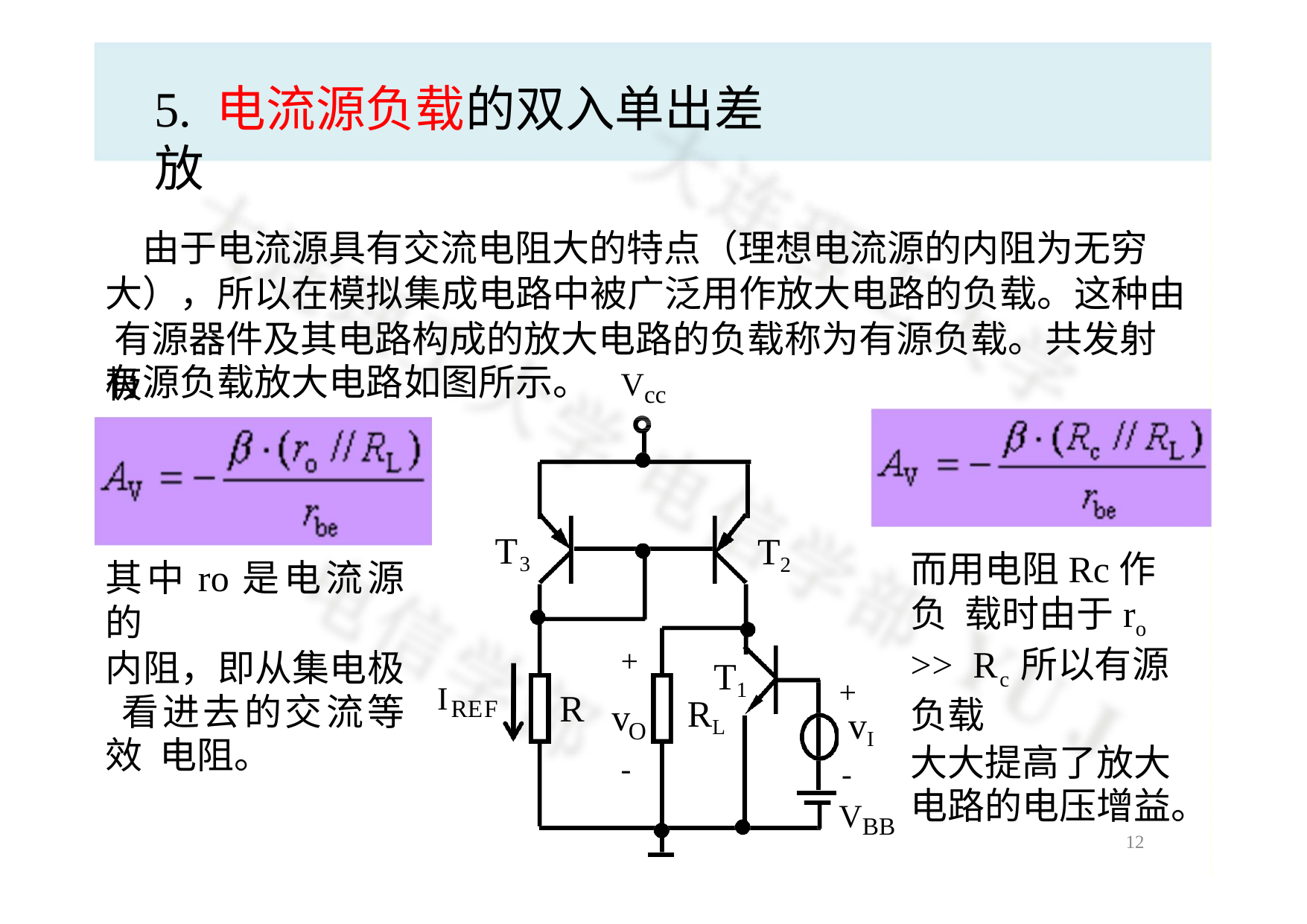

# 5. 电流源负载的双入单出差放
由于电流源具有交流电阻大的特点（理想电流源的内阻为无穷  大），所以在模拟集成电路中被广泛用作放大电路的负载。这种由  有源器件及其电路构成的放大电路的负载称为有源负载。共发射极
有源负载放大电路如图所示。
Vcc

T3
T2
而用电阻Rc作负  载时由于ro >>  Rc所以有源负载
大大提高了放大  电路的电压增益。

其中ro是电流源的
内阻，即从集电极  看进去的交流等效  电阻。
+
T1  RL
+
vI
-
VBB

R
IREF
v
O
-

12